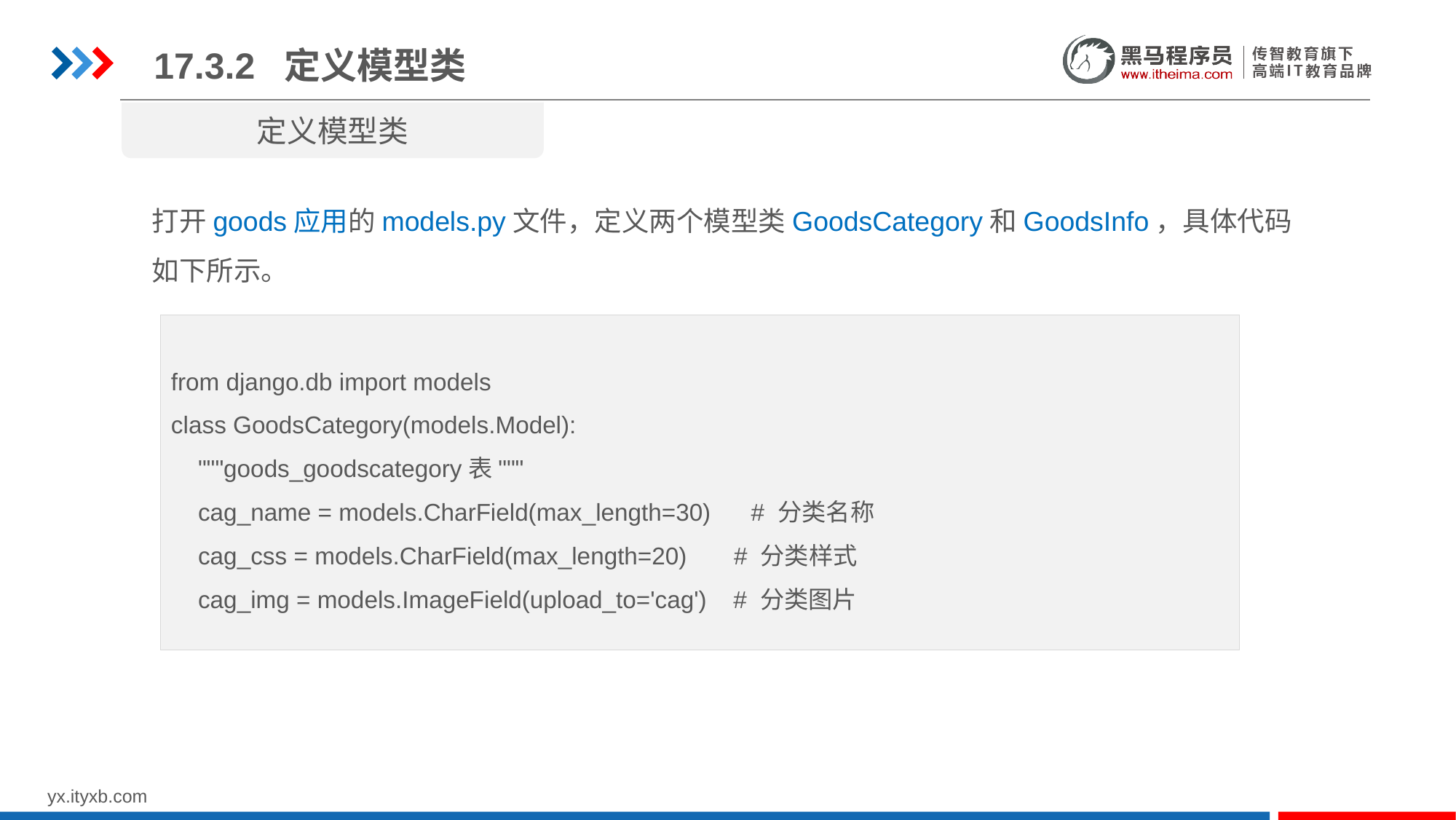

17.3.2  定义模型类

定义模型类
打开goods应用的models.py文件，定义两个模型类GoodsCategory和GoodsInfo，具体代码如下所示。
from django.db import models
class GoodsCategory(models.Model):
    """goods_goodscategory表"""
    cag_name = models.CharField(max_length=30)      # 分类名称
    cag_css = models.CharField(max_length=20)       # 分类样式
    cag_img = models.ImageField(upload_to='cag')    # 分类图片